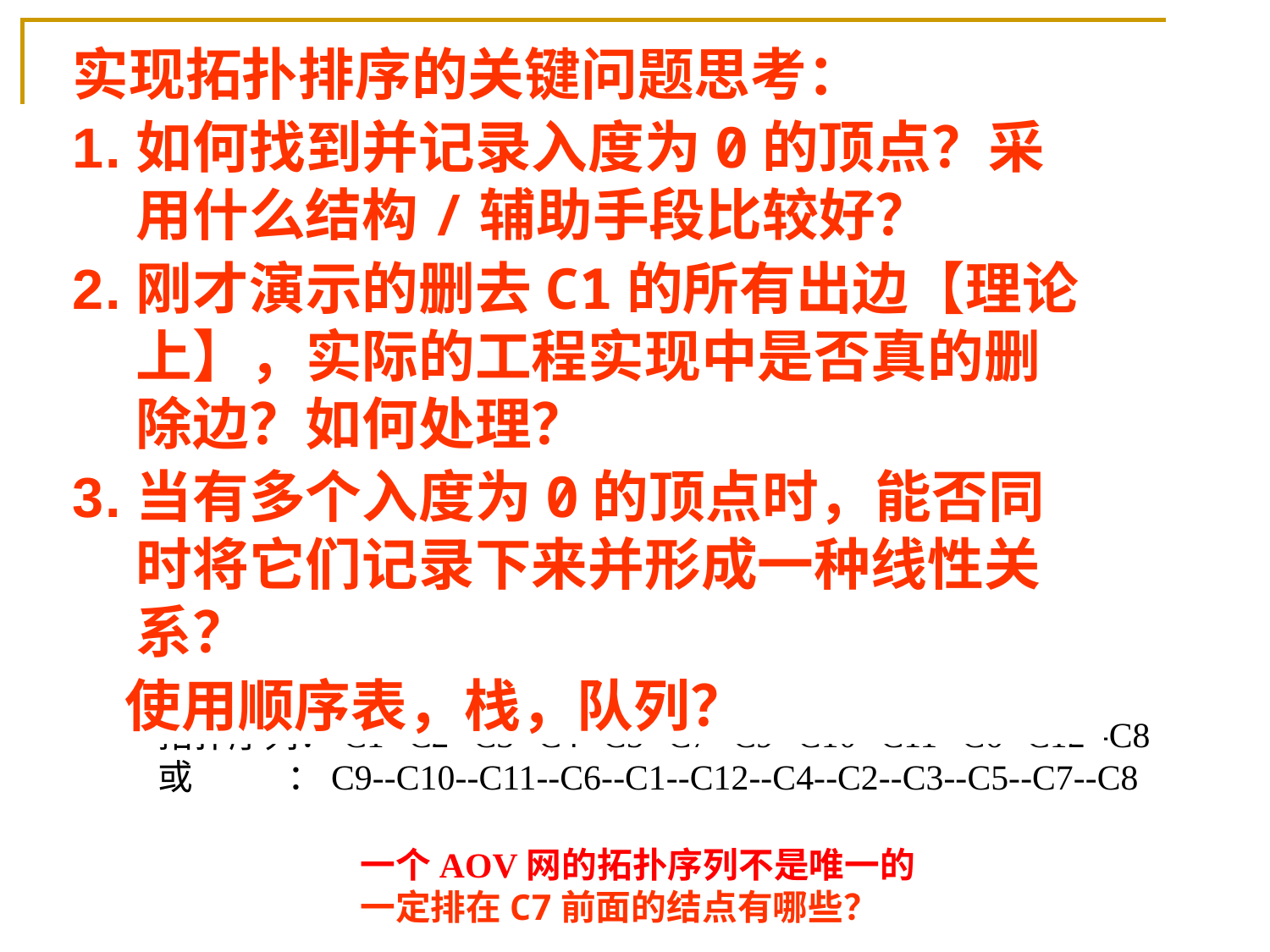

实现拓扑排序的关键问题思考：
如何找到并记录入度为0的顶点？采用什么结构/辅助手段比较好？
刚才演示的删去C1的所有出边【理论上】，实际的工程实现中是否真的删除边？如何处理？
当有多个入度为0的顶点时，能否同时将它们记录下来并形成一种线性关系？
   使用顺序表，栈，队列？
C4
C5

C2

C1
C3
C7

C12
C8

C10
C9
C6

C11
拓扑序列：C1--C2--C3--C4--C5--C7--C9--C10--C11--C6--C12--C8
或            ：C9--C10--C11--C6--C1--C12--C4--C2--C3--C5--C7--C8
一个AOV网的拓扑序列不是唯一的
一定排在C7前面的结点有哪些？